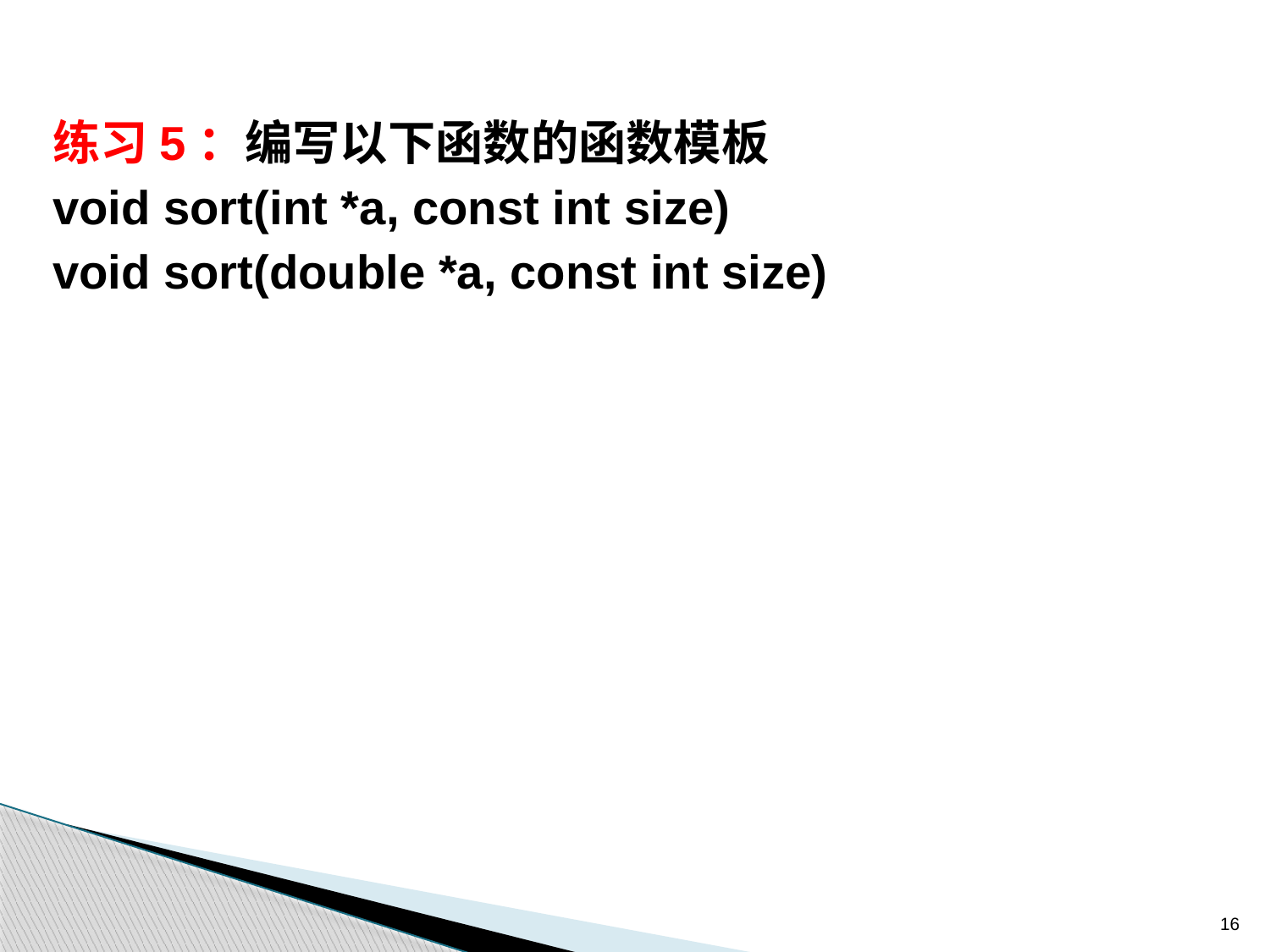

练习5：编写以下函数的函数模板
void sort(int *a, const int size)
void sort(double *a, const int size)

16